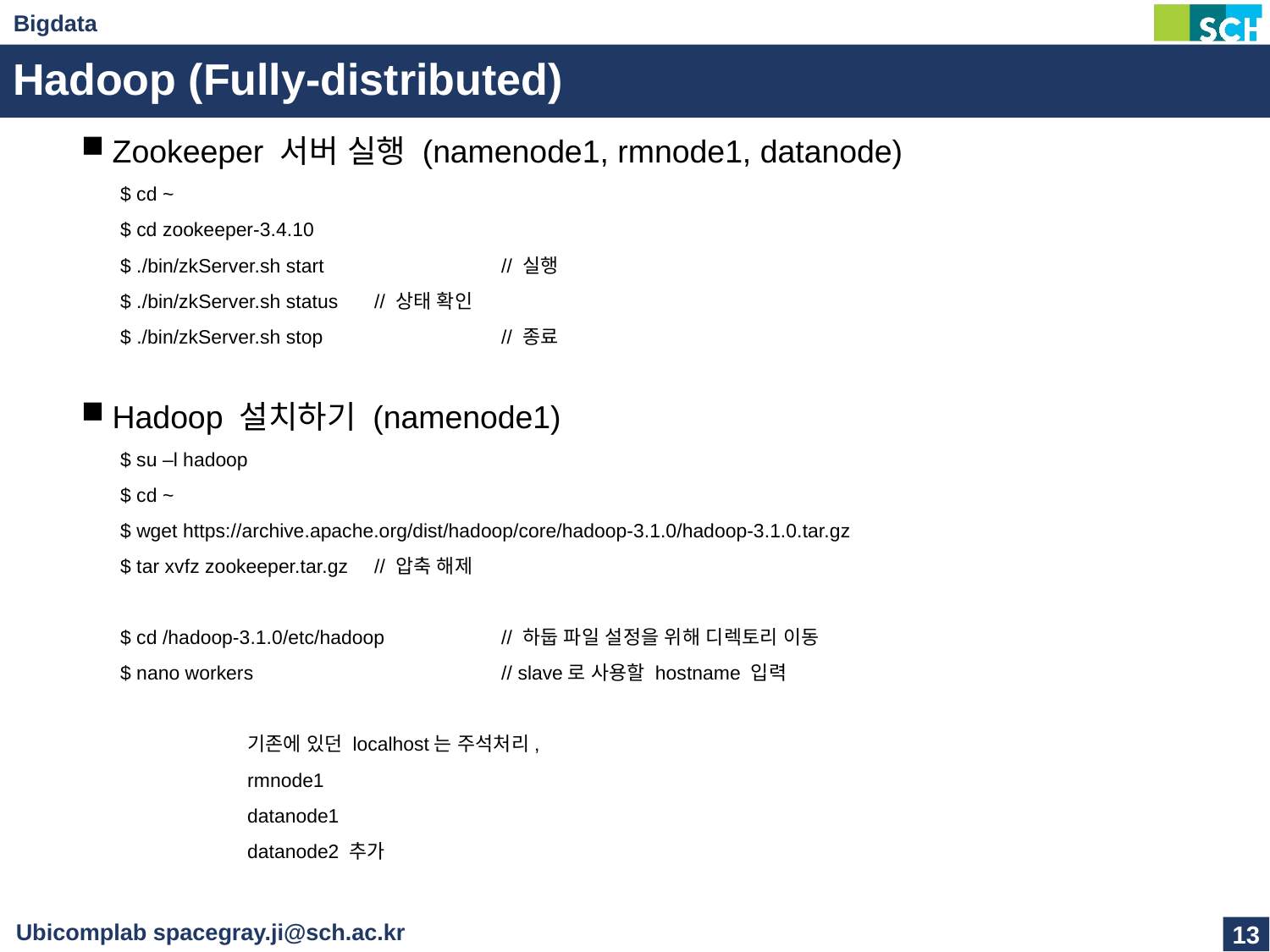

# Hadoop (Fully-distributed)
Zookeeper 서버 실행 (namenode1, rmnode1, datanode)
$ cd ~
$ cd zookeeper-3.4.10
$ ./bin/zkServer.sh start		// 실행
$ ./bin/zkServer.sh status	// 상태 확인
$ ./bin/zkServer.sh stop		// 종료

Hadoop 설치하기 (namenode1)
$ su –l hadoop
$ cd ~
$ wget https://archive.apache.org/dist/hadoop/core/hadoop-3.1.0/hadoop-3.1.0.tar.gz
$ tar xvfz zookeeper.tar.gz	// 압축 해제

$ cd /hadoop-3.1.0/etc/hadoop	// 하둡 파일 설정을 위해 디렉토리 이동
$ nano workers		// slave로 사용할 hostname 입력

	기존에 있던 localhost는 주석처리,
	rmnode1
	datanode1
	datanode2 추가
13